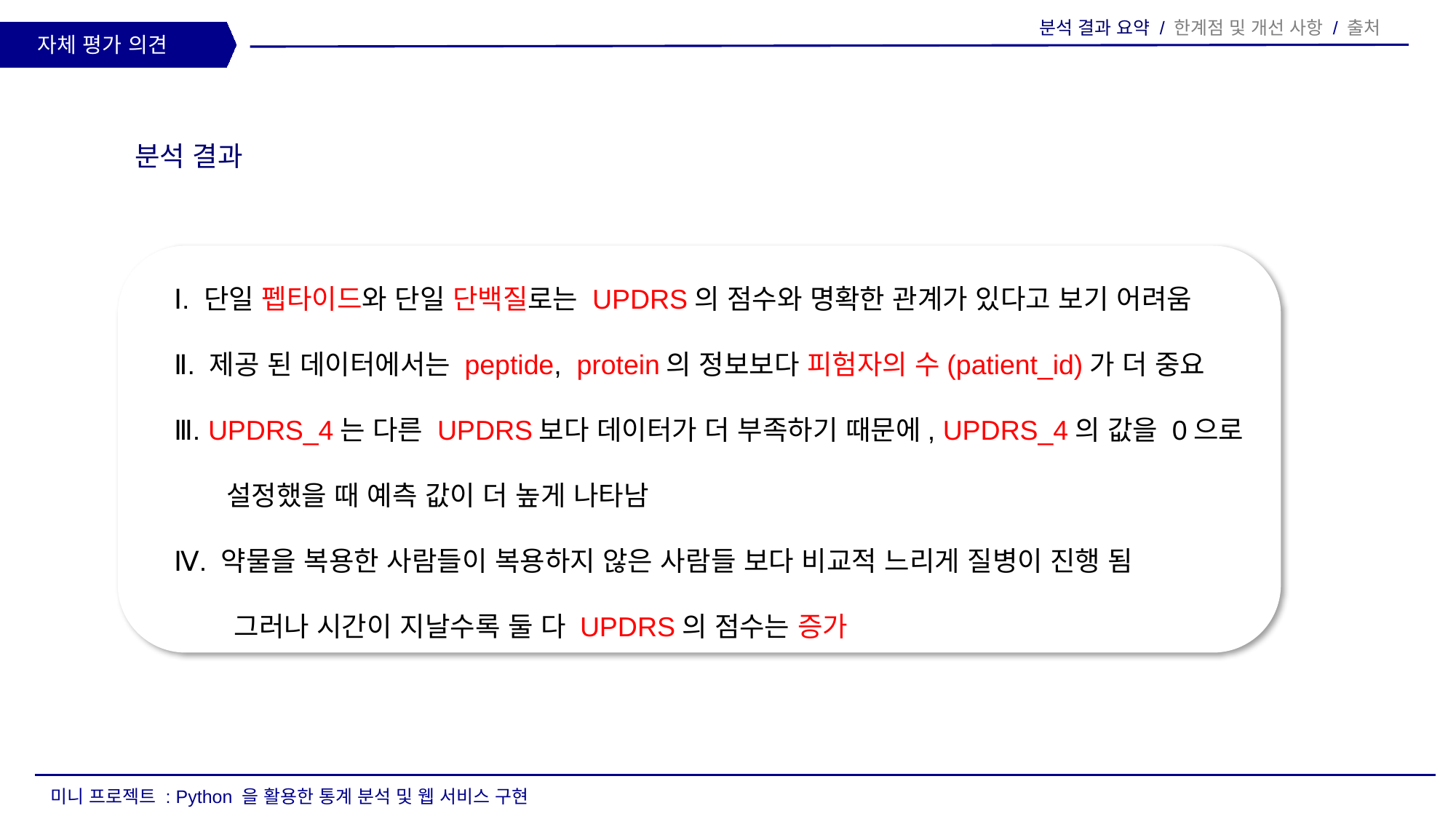

분석 결과 요약 / 한계점 및 개선 사항 / 출처

자체 평가 의견
자체 평가 의견
수행 결과 Ⅰ
분석 결과
Ⅰ. 단일 펩타이드와 단일 단백질로는 UPDRS의 점수와 명확한 관계가 있다고 보기 어려움
Ⅱ. 제공 된 데이터에서는 peptide,  protein의 정보보다 피험자의 수(patient_id)가 더 중요
Ⅲ. UPDRS_4는 다른 UPDRS보다 데이터가 더 부족하기 때문에, UPDRS_4의 값을 0으로
      설정했을 때 예측 값이 더 높게 나타남
Ⅳ. 약물을 복용한 사람들이 복용하지 않은 사람들 보다 비교적 느리게 질병이 진행 됨
       그러나 시간이 지날수록 둘 다 UPDRS의 점수는 증가

미니 프로젝트 : Python 을 활용한 통계 분석 및 웹 서비스 구현